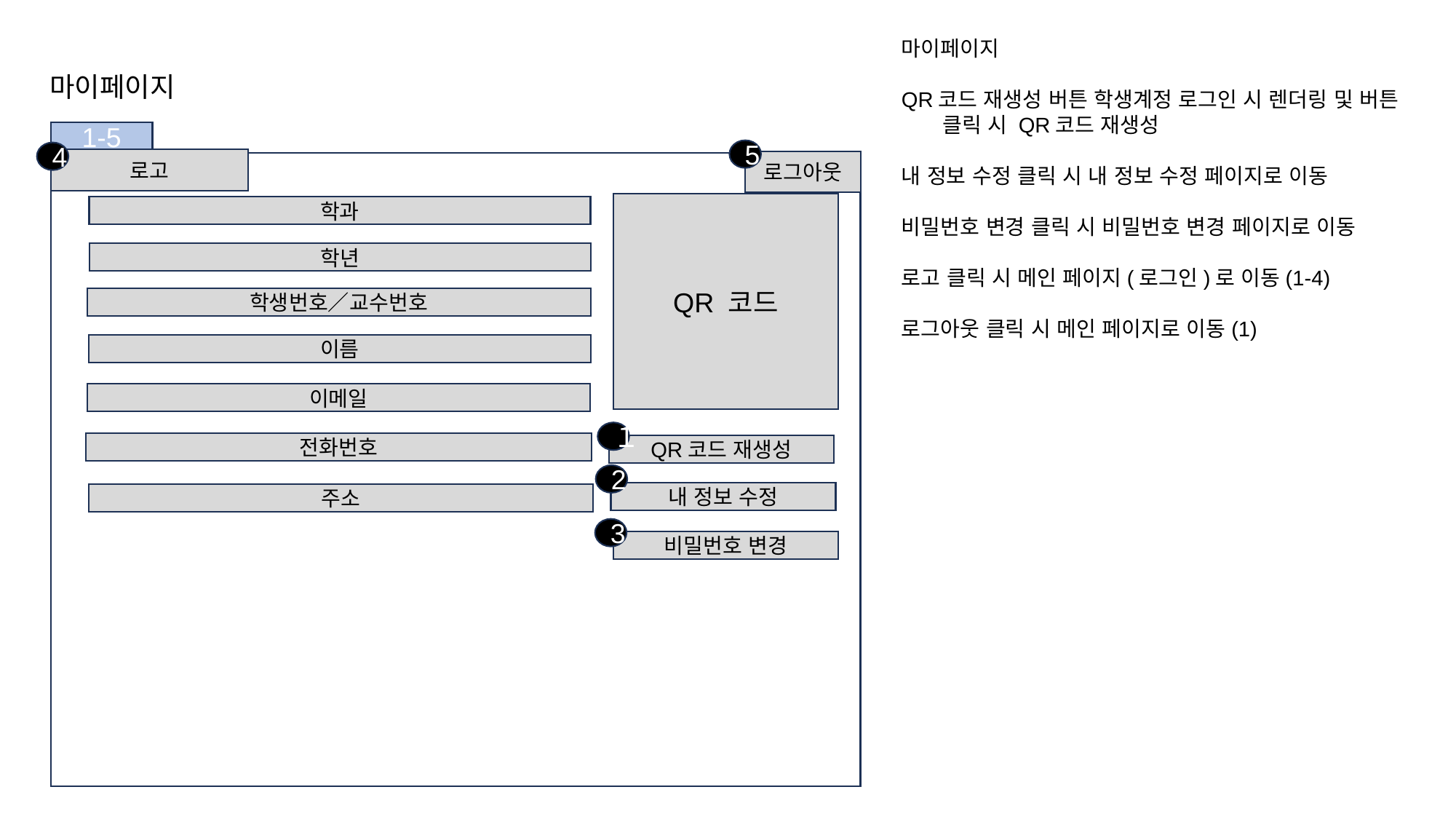

마이페이지

QR코드 재생성 버튼 학생계정 로그인 시 렌더링 및 버튼 클릭 시 QR코드 재생성

내 정보 수정 클릭 시 내 정보 수정 페이지로 이동

비밀번호 변경 클릭 시 비밀번호 변경 페이지로 이동

로고 클릭 시 메인 페이지(로그인)로 이동(1-4)

로그아웃 클릭 시 메인 페이지로 이동(1)

마이페이지
1-5
5
4
로고
로그아웃

QR 코드
학과
학년
학생번호／교수번호
이름
이메일
１
전화번호
QR코드 재생성
2
내 정보 수정
주소
3
비밀번호 변경